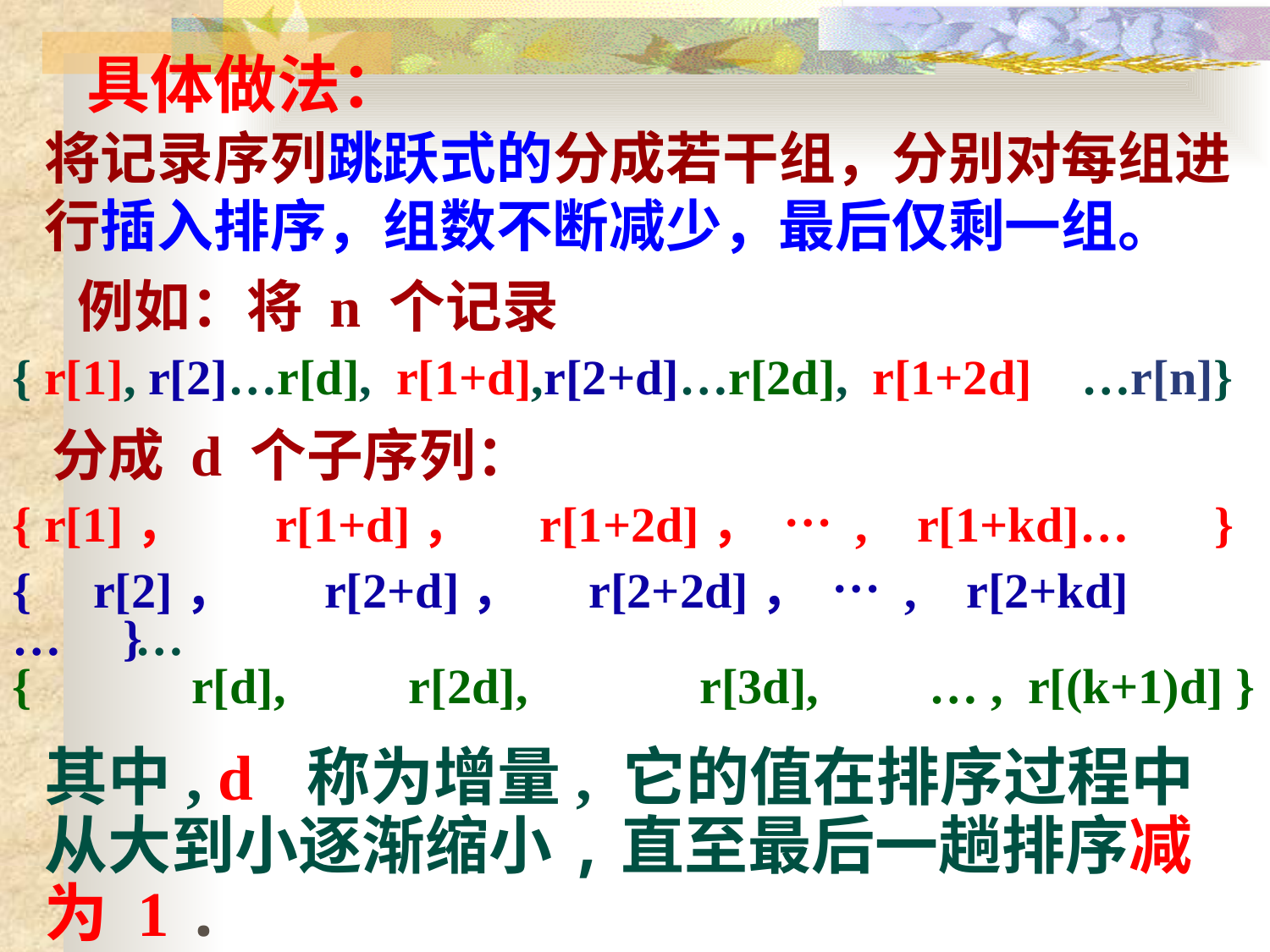

具体做法：
将记录序列跳跃式的分成若干组，分别对每组进行插入排序，组数不断减少，最后仅剩一组。
    例如：将 n 个记录
{ r[1], r[2]…r[d],  r[1+d],r[2+d]…r[2d],  r[1+2d]    …r[n]}
  分成 d 个子序列：
{ r[1]，       r[1+d]，     r[1+2d]，  … ,    r[1+kd]…       }
{     r[2]，       r[2+d]，     r[2+2d]，  … ,    r[2+kd] …     }
          …
{             r[d],          r[2d],              r[3d],         … ,  r[(k+1)d] }
其中, d 称为增量, 它的值在排序过程中从大到小逐渐缩小,直至最后一趟排序减为 1 .